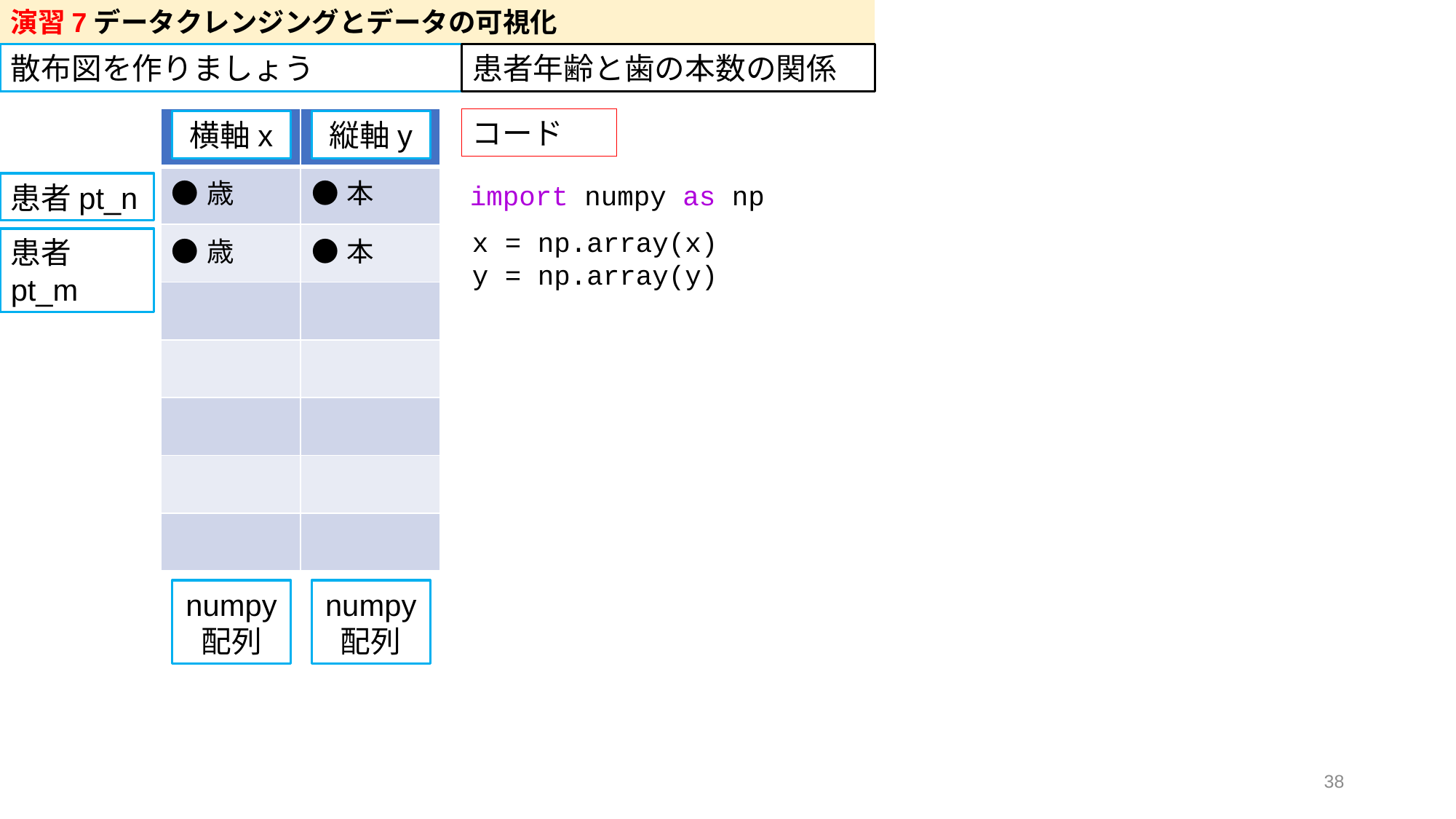

演習7データクレンジングとデータの可視化
散布図を作りましょう
患者年齢と歯の本数の関係
コード
|  |  |
| --- | --- |
| ●歳 | ●本 |
| ●歳 | ●本 |
|  |  |
|  |  |
|  |  |
|  |  |
|  |  |
横軸x
縦軸y
患者pt_n
import numpy as np
x = np.array(x)
y = np.array(y)
患者pt_m
numpy
配列
numpy
配列
38